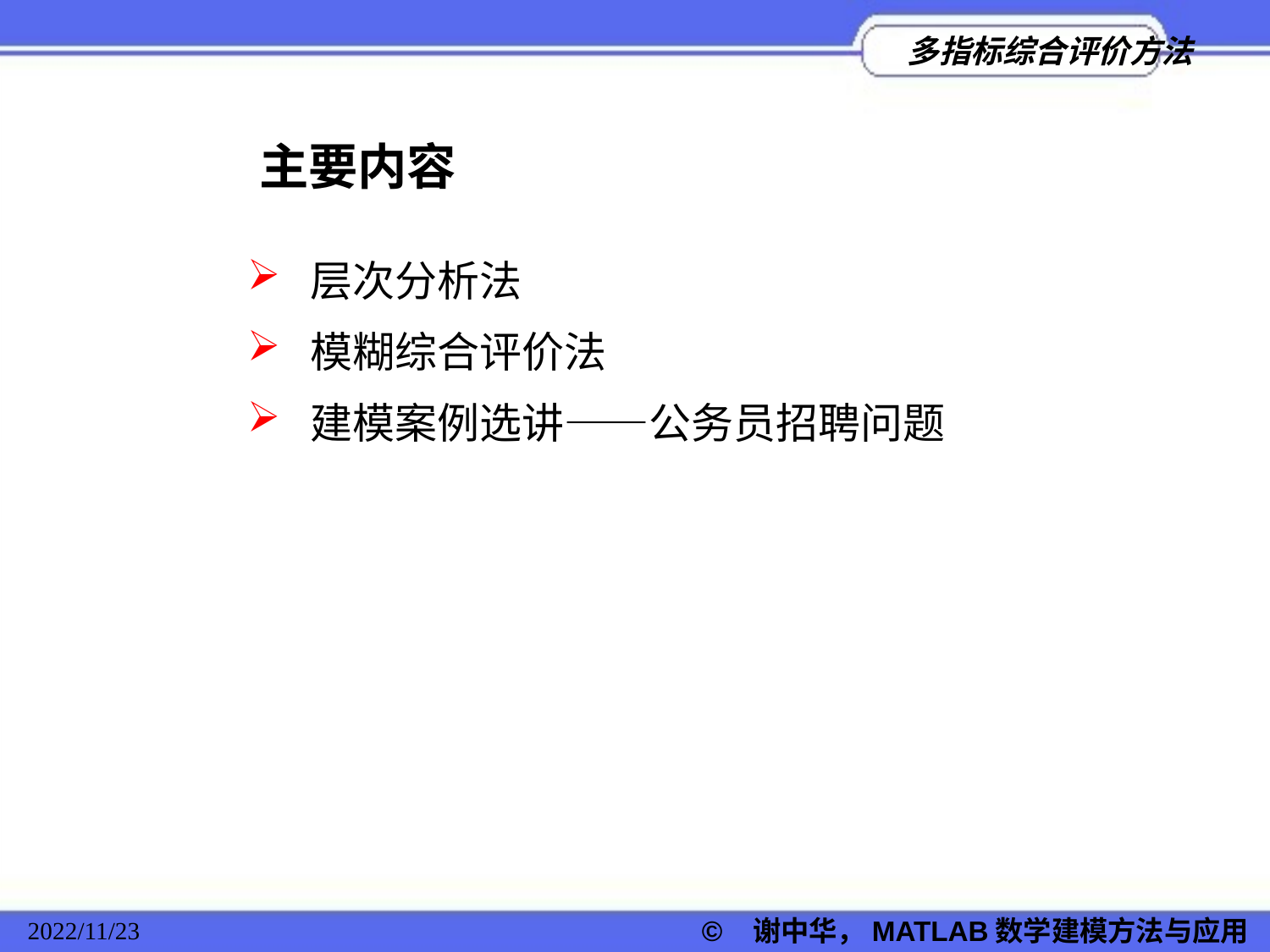

主要内容
  层次分析法
  模糊综合评价法
  建模案例选讲——公务员招聘问题
2022/11/23
©   谢中华，MATLAB数学建模方法与应用